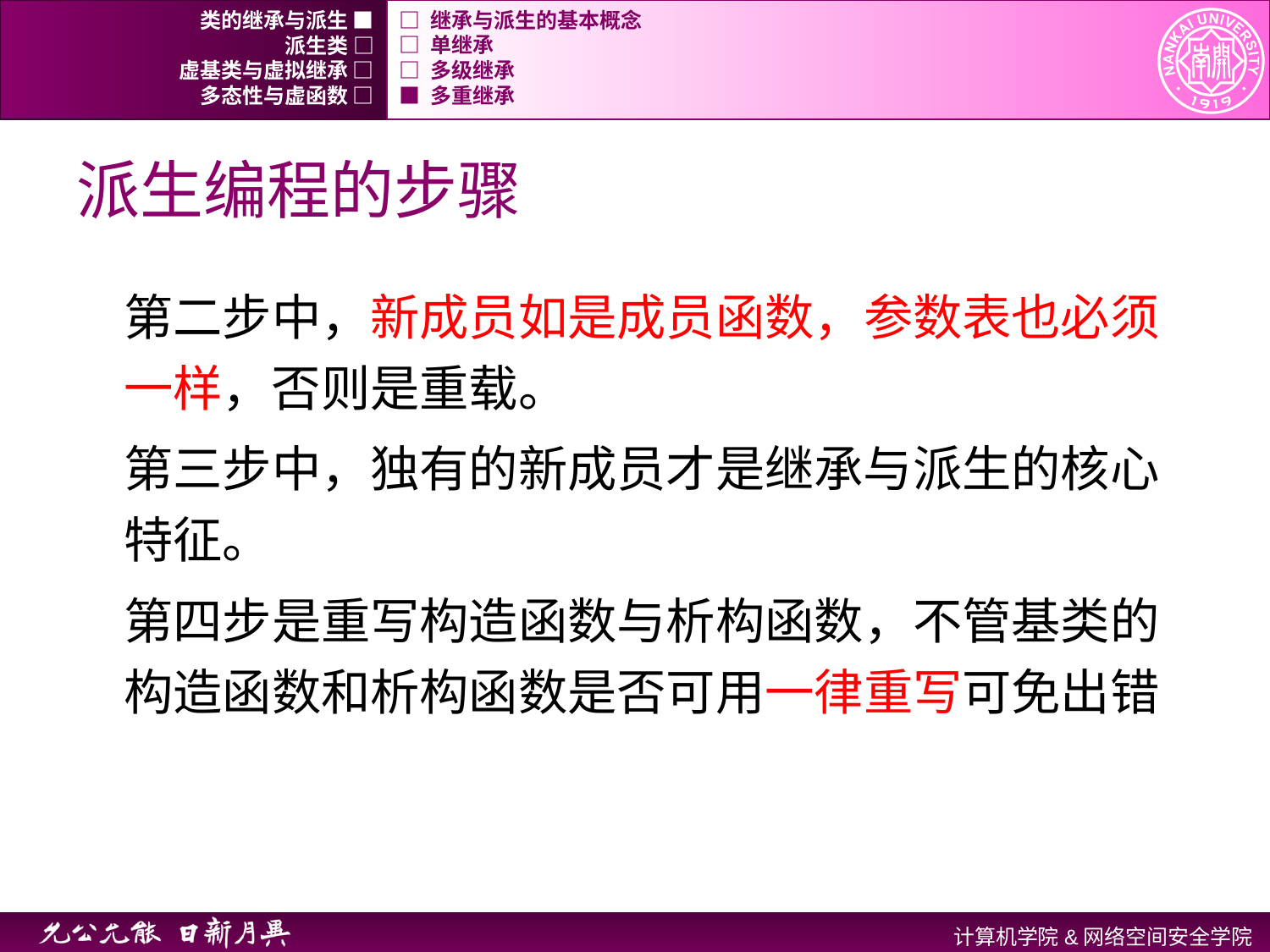

类的继承与派生 ■
□ 继承与派生的基本概念
派生类 □
□ 单继承
虚基类与虚拟继承 □
□ 多级继承
多态性与虚函数 □
■ 多重继承
# 派生编程的步骤
第二步中，新成员如是成员函数，参数表也必须一样，否则是重载。
第三步中，独有的新成员才是继承与派生的核心特征。
第四步是重写构造函数与析构函数，不管基类的构造函数和析构函数是否可用一律重写可免出错